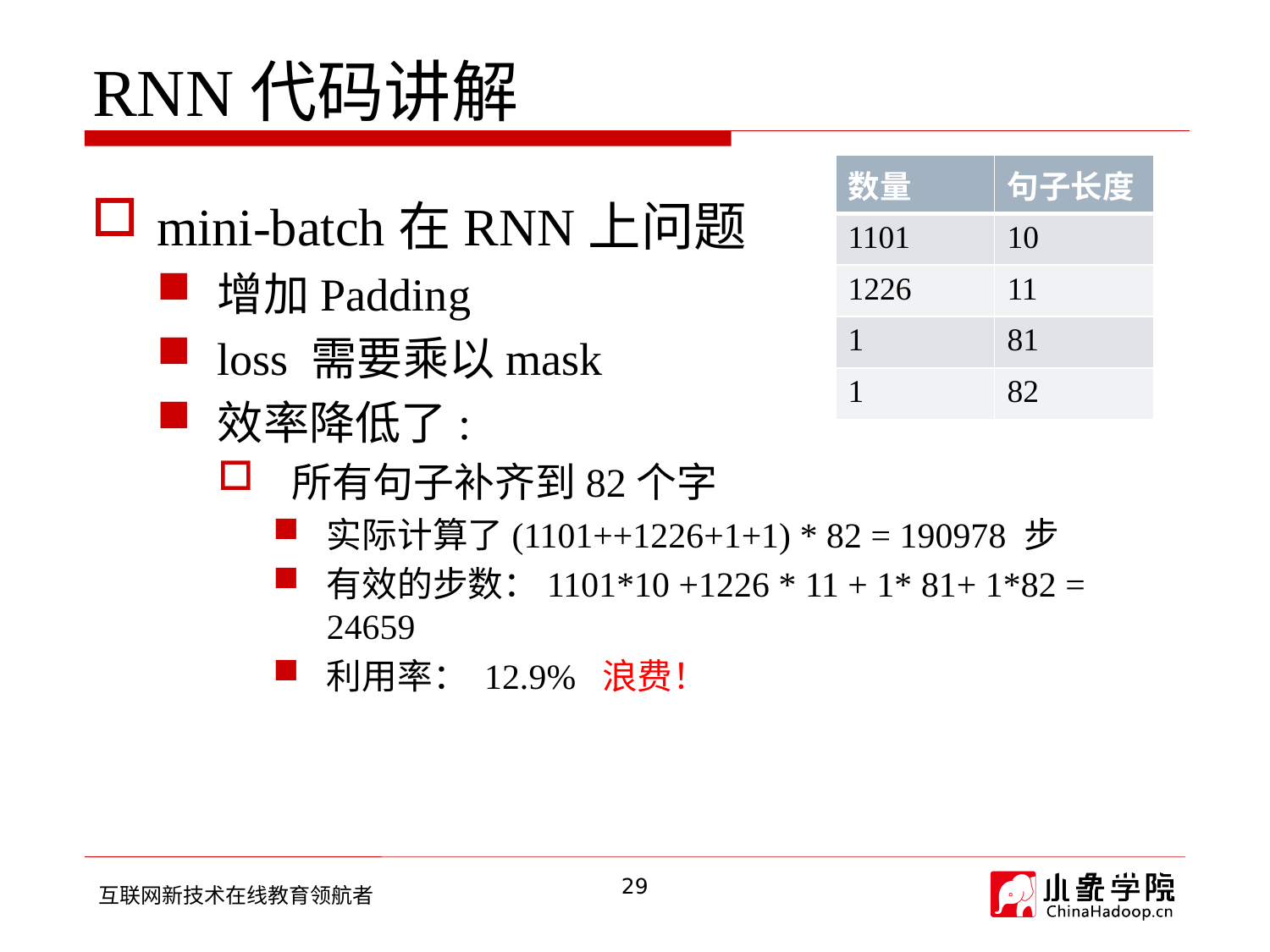

# RNN代码讲解
| 数量 | 句子长度 |
| --- | --- |
| 1101 | 10 |
| 1226 | 11 |
| 1 | 81 |
| 1 | 82 |
mini-batch在RNN上问题
增加Padding
loss 需要乘以mask
效率降低了:
 所有句子补齐到82个字
实际计算了(1101++1226+1+1) * 82 = 190978 步
有效的步数：1101*10 +1226 * 11 + 1* 81+ 1*82 = 24659
利用率： 12.9%  浪费！
29